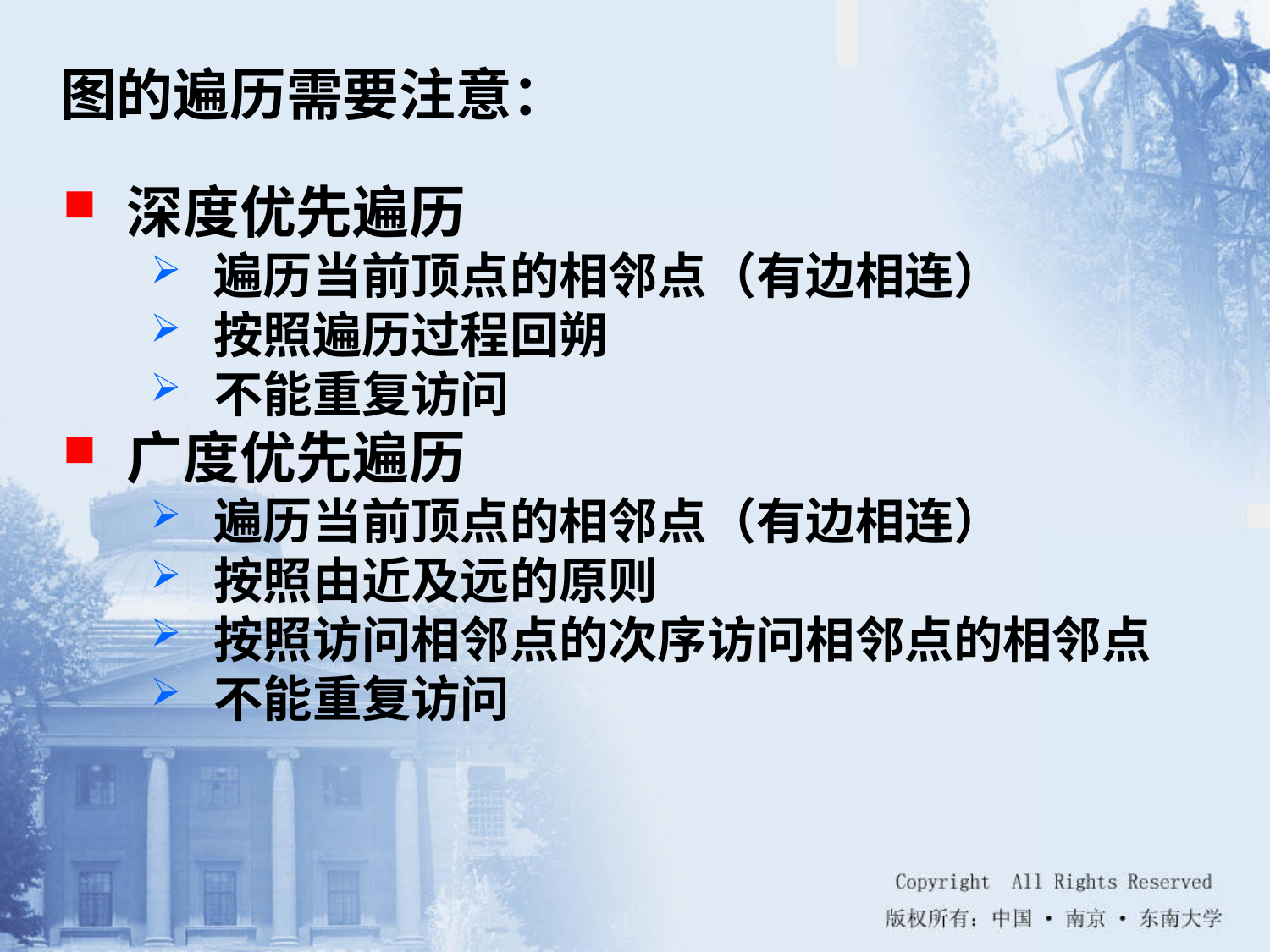

图的遍历需要注意：
深度优先遍历
遍历当前顶点的相邻点（有边相连）
按照遍历过程回朔
不能重复访问
广度优先遍历
遍历当前顶点的相邻点（有边相连）
按照由近及远的原则
按照访问相邻点的次序访问相邻点的相邻点
不能重复访问